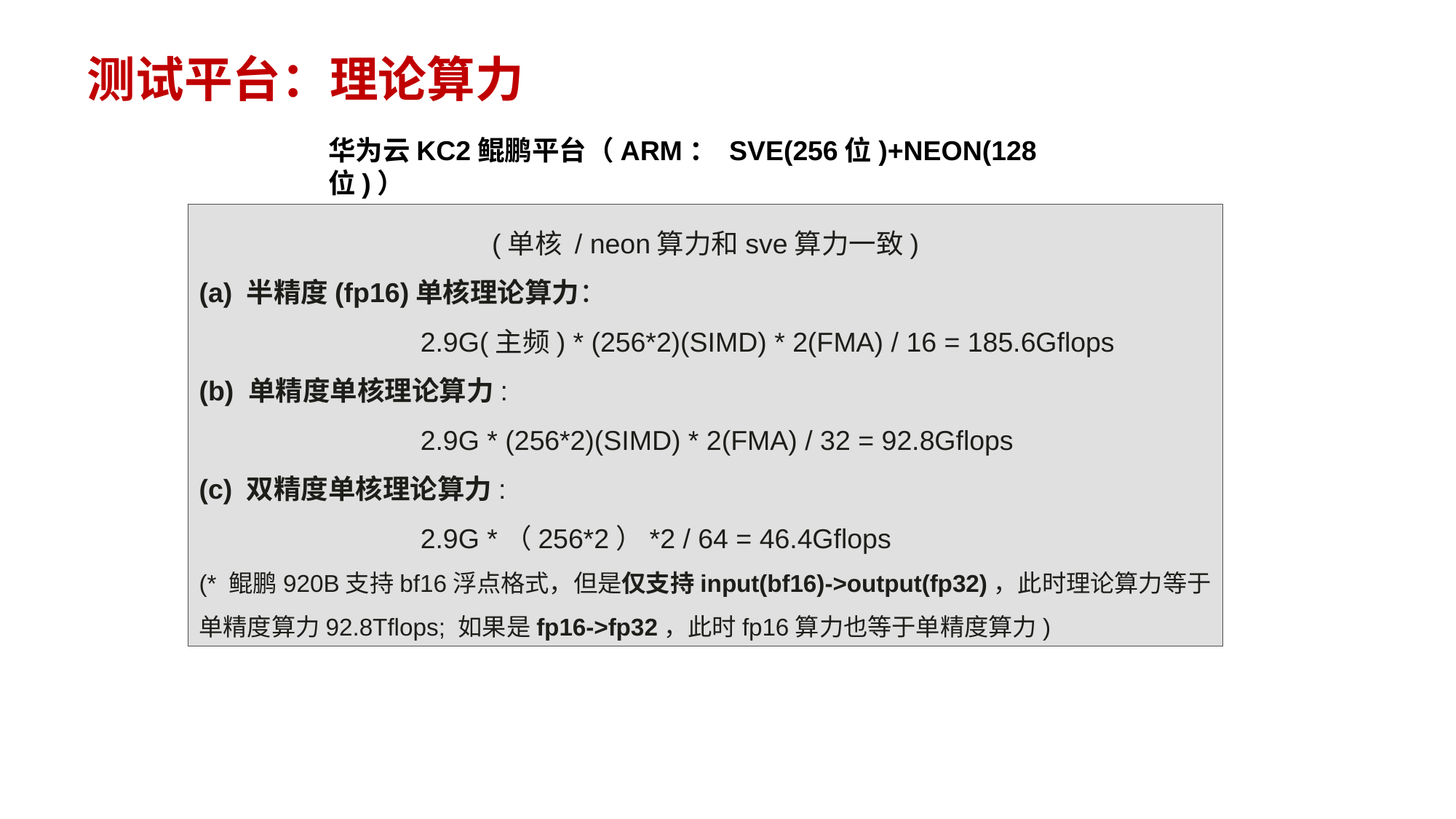

测试平台：理论算力

华为云KC2鲲鹏平台（ARM： SVE(256位)+NEON(128位)）
(单核 / neon算力和sve算力一致)
(a) 半精度(fp16)单核理论算力：
                             2.9G(主频) * (256*2)(SIMD) * 2(FMA) / 16 = 185.6Gflops
(b) 单精度单核理论算力:
                             2.9G * (256*2)(SIMD) * 2(FMA) / 32 = 92.8Gflops
(c) 双精度单核理论算力:
                             2.9G *（256*2）*2 / 64 = 46.4Gflops
(* 鲲鹏920B支持bf16浮点格式，但是仅支持input(bf16)->output(fp32)，此时理论算力等于单精度算力92.8Tflops; 如果是fp16->fp32，此时fp16算力也等于单精度算力)